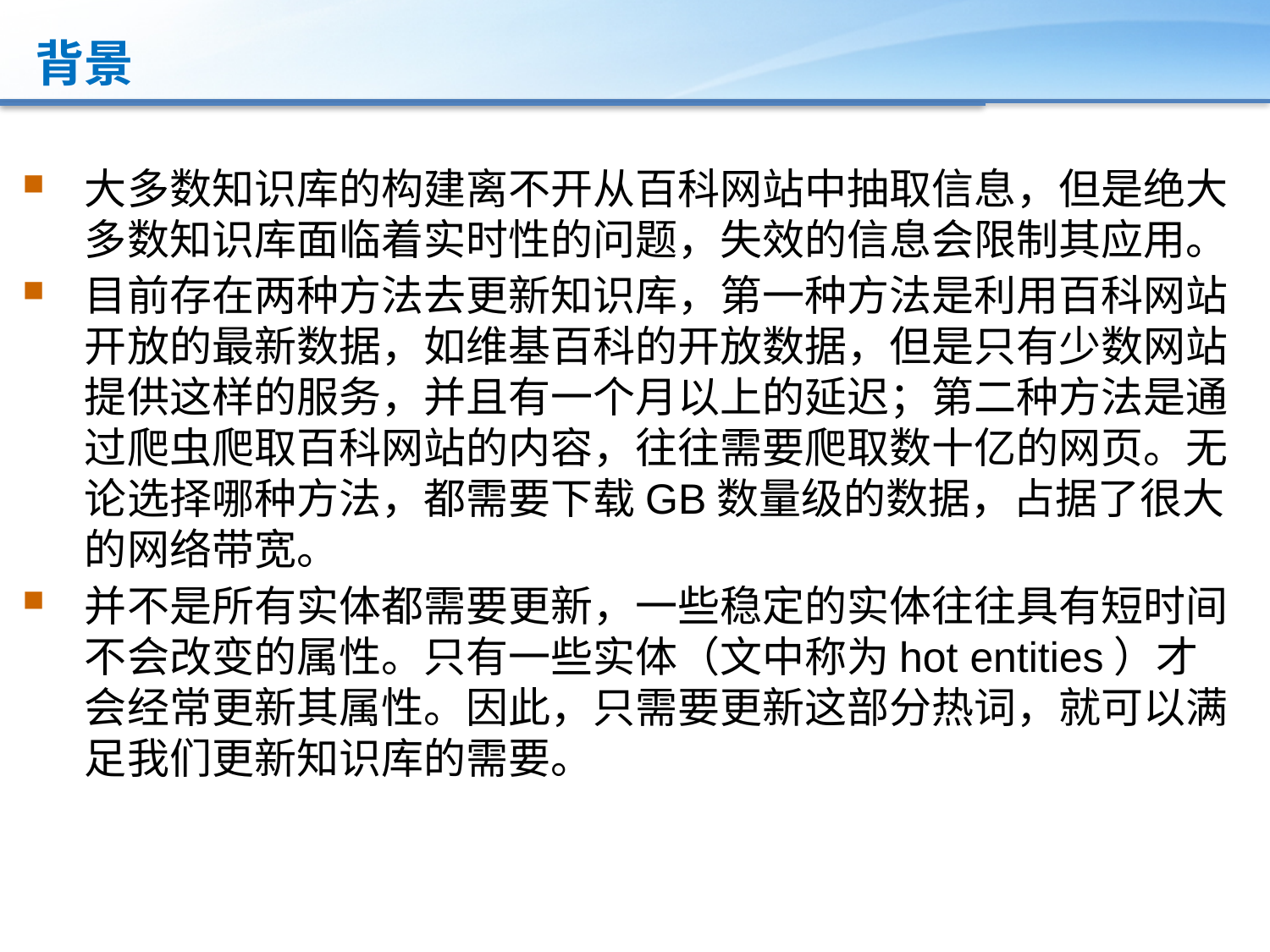

背景
大多数知识库的构建离不开从百科网站中抽取信息，但是绝大多数知识库面临着实时性的问题，失效的信息会限制其应用。
目前存在两种方法去更新知识库，第一种方法是利用百科网站开放的最新数据，如维基百科的开放数据，但是只有少数网站提供这样的服务，并且有一个月以上的延迟；第二种方法是通过爬虫爬取百科网站的内容，往往需要爬取数十亿的网页。无论选择哪种方法，都需要下载GB数量级的数据，占据了很大的网络带宽。
并不是所有实体都需要更新，一些稳定的实体往往具有短时间不会改变的属性。只有一些实体（文中称为hot entities）才会经常更新其属性。因此，只需要更新这部分热词，就可以满足我们更新知识库的需要。